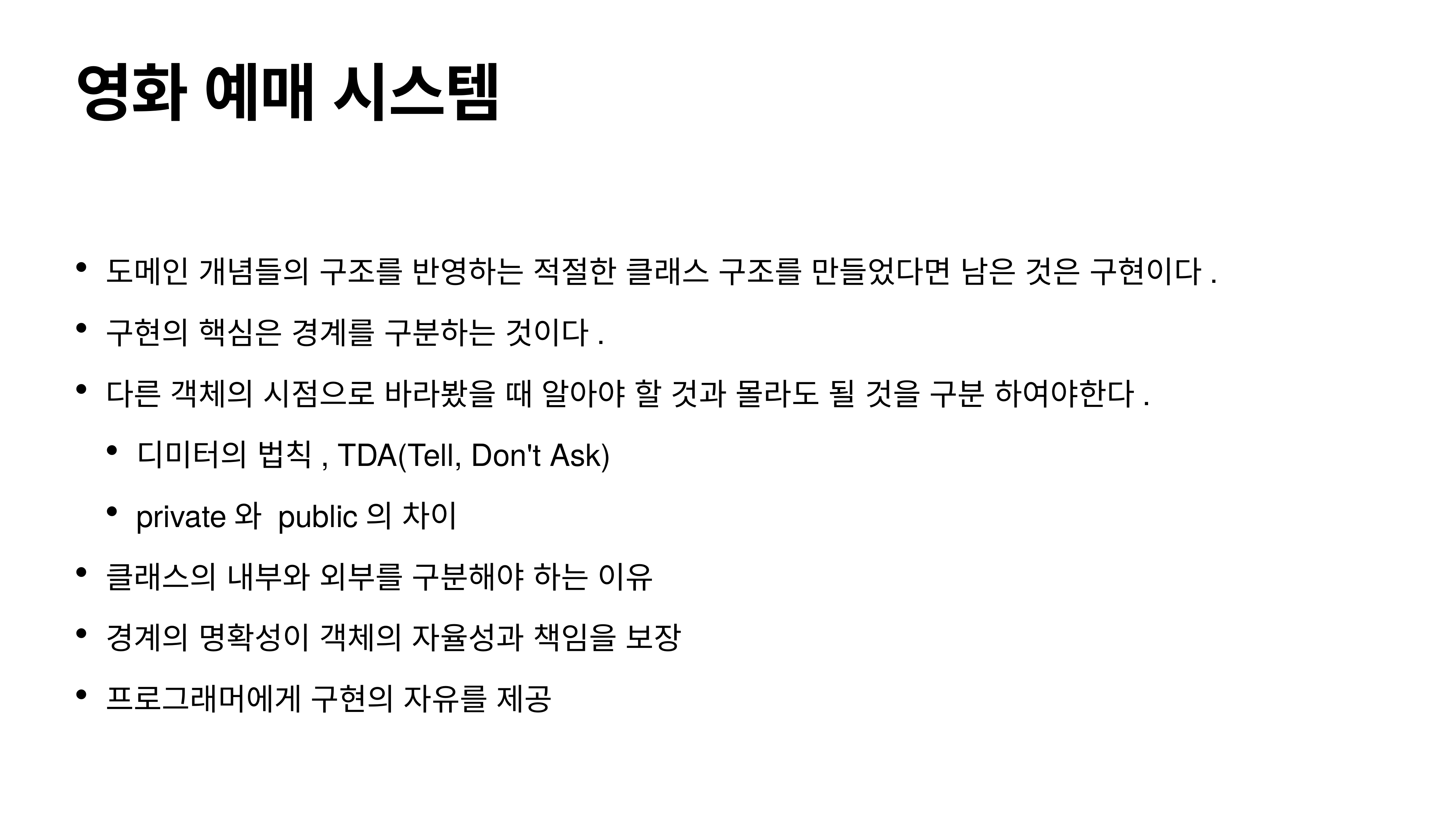

# 영화 예매 시스템
도메인 개념들의 구조를 반영하는 적절한 클래스 구조를 만들었다면 남은 것은 구현이다.
구현의 핵심은 경계를 구분하는 것이다.
다른 객체의 시점으로 바라봤을 때 알아야 할 것과 몰라도 될 것을 구분 하여야한다.
디미터의 법칙, TDA(Tell, Don't Ask)
private와 public의 차이
클래스의 내부와 외부를 구분해야 하는 이유
경계의 명확성이 객체의 자율성과 책임을 보장
프로그래머에게 구현의 자유를 제공